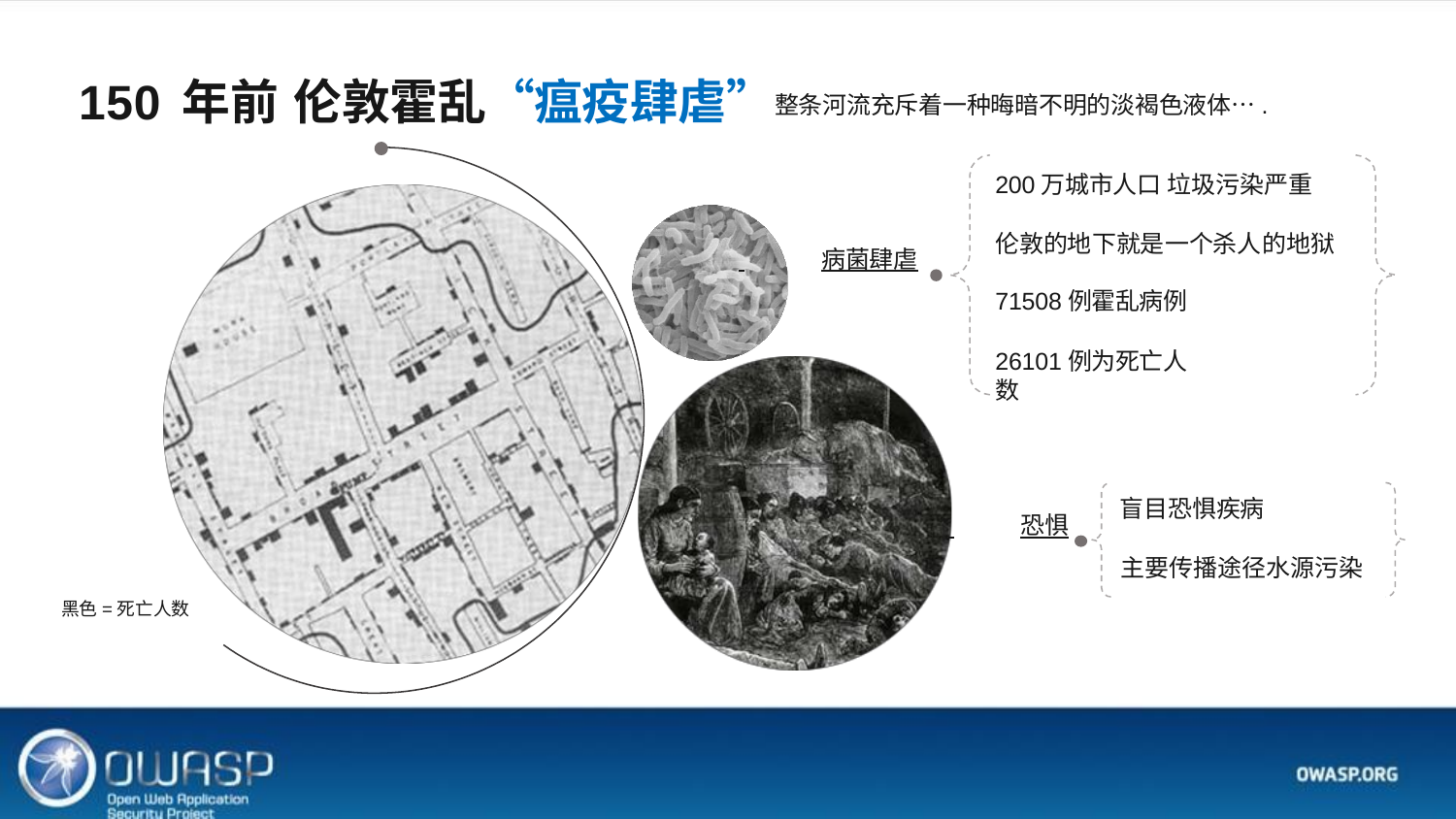

# 150年前 伦敦霍乱“瘟疫肆虐”整条河流充斥着一种晦暗不明的淡褐色液体….

200万城市人口 垃圾污染严重

伦敦的地下就是一个杀人的地狱
 	病菌肆虐

71508例霍乱病例

26101例为死亡人数

盲目恐惧疾病
 	恐惧

主要传播途径水源污染
黑色=死亡人数